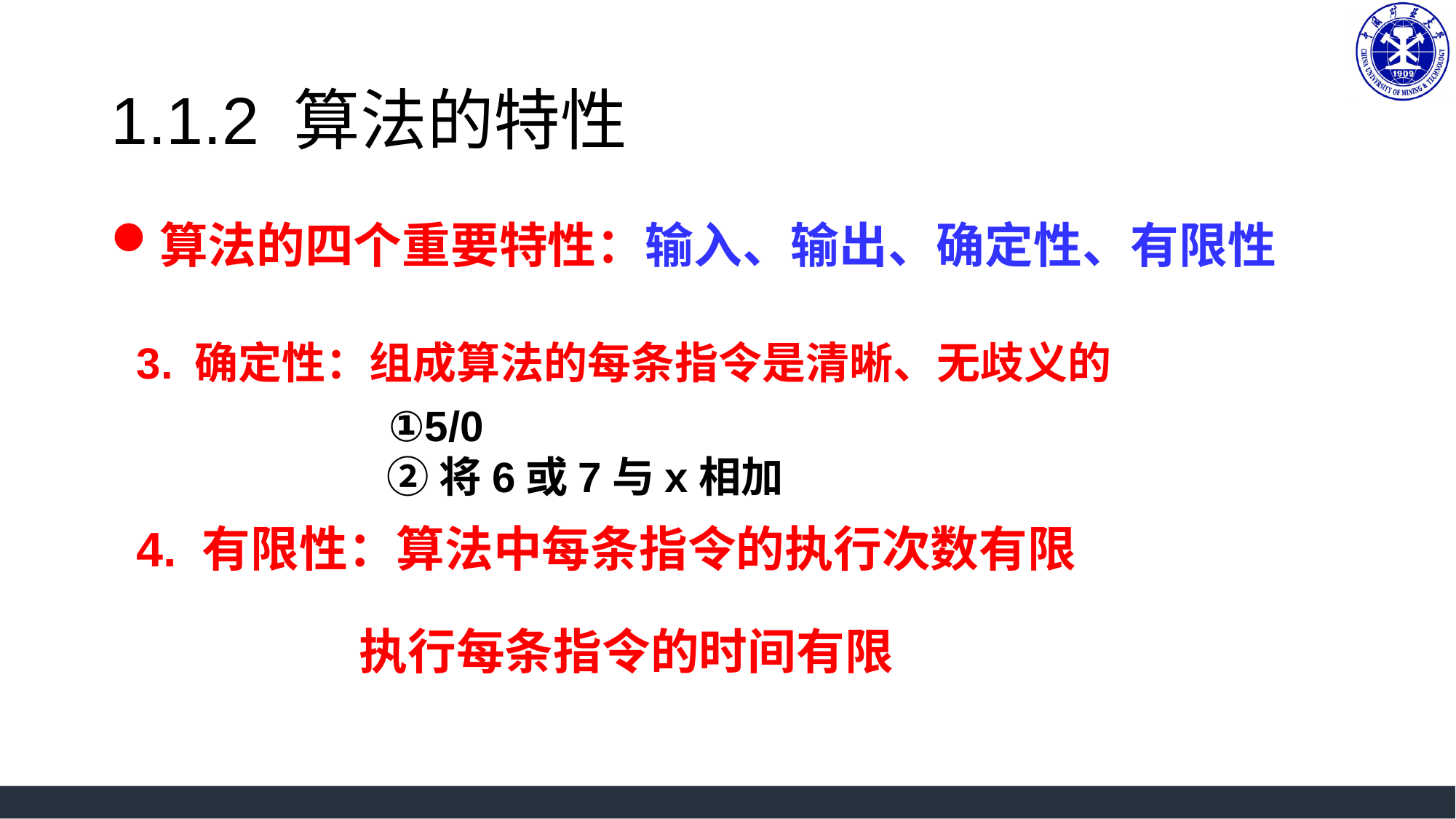

# 1.1.2 算法的特性
算法的四个重要特性：输入、输出、确定性、有限性

3. 确定性：组成算法的每条指令是清晰、无歧义的
 ①5/0
 ②将6或7与x相加
4. 有限性：算法中每条指令的执行次数有限
                   执行每条指令的时间有限